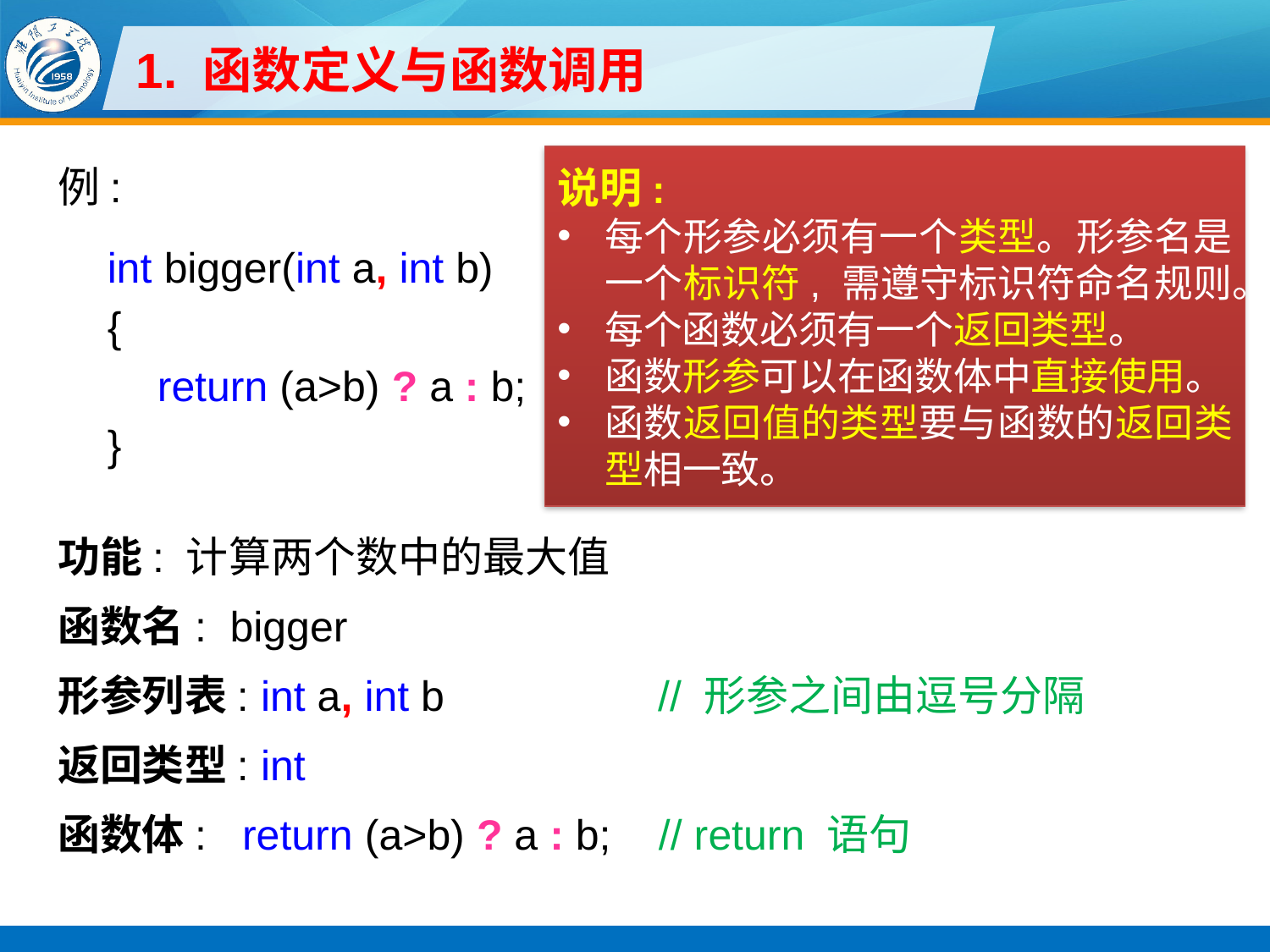

# 1. 函数定义与函数调用
例:
int bigger(int a, int b)
{
return (a>b) ? a : b;
}
功能: 计算两个数中的最大值
函数名:  bigger
形参列表: int a, int b                  // 形参之间由逗号分隔
返回类型: int
函数体:   return (a>b) ? a : b;    // return 语句
说明:
每个形参必须有一个类型。形参名是一个标识符, 需遵守标识符命名规则。
每个函数必须有一个返回类型。
函数形参可以在函数体中直接使用。
函数返回值的类型要与函数的返回类型相一致。